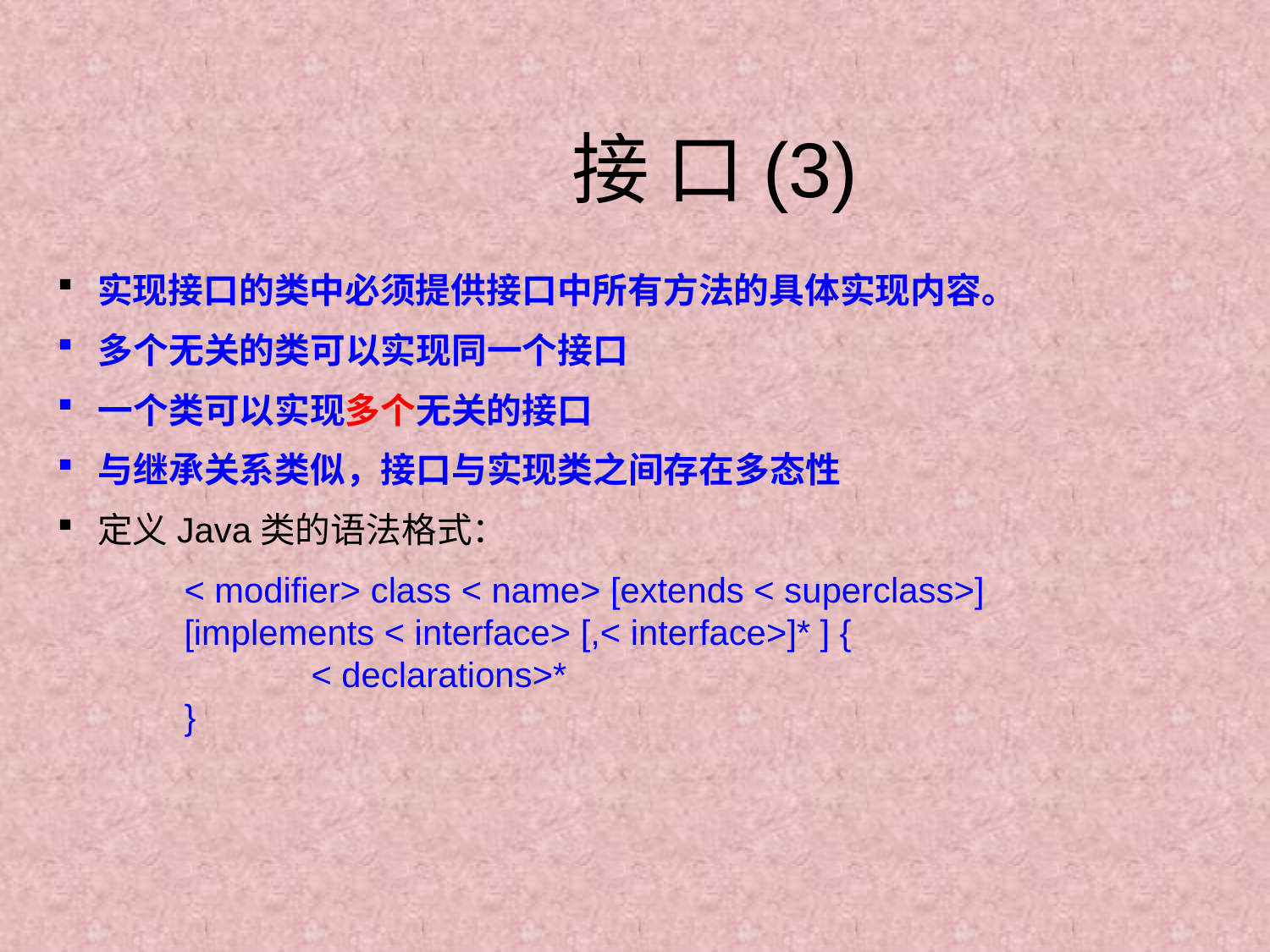

# 接 口(3)
  实现接口的类中必须提供接口中所有方法的具体实现内容。
  多个无关的类可以实现同一个接口
  一个类可以实现多个无关的接口
  与继承关系类似，接口与实现类之间存在多态性
  定义Java类的语法格式：
	< modifier> class < name> [extends < superclass>]
	[implements < interface> [,< interface>]* ] {
		< declarations>*
	}